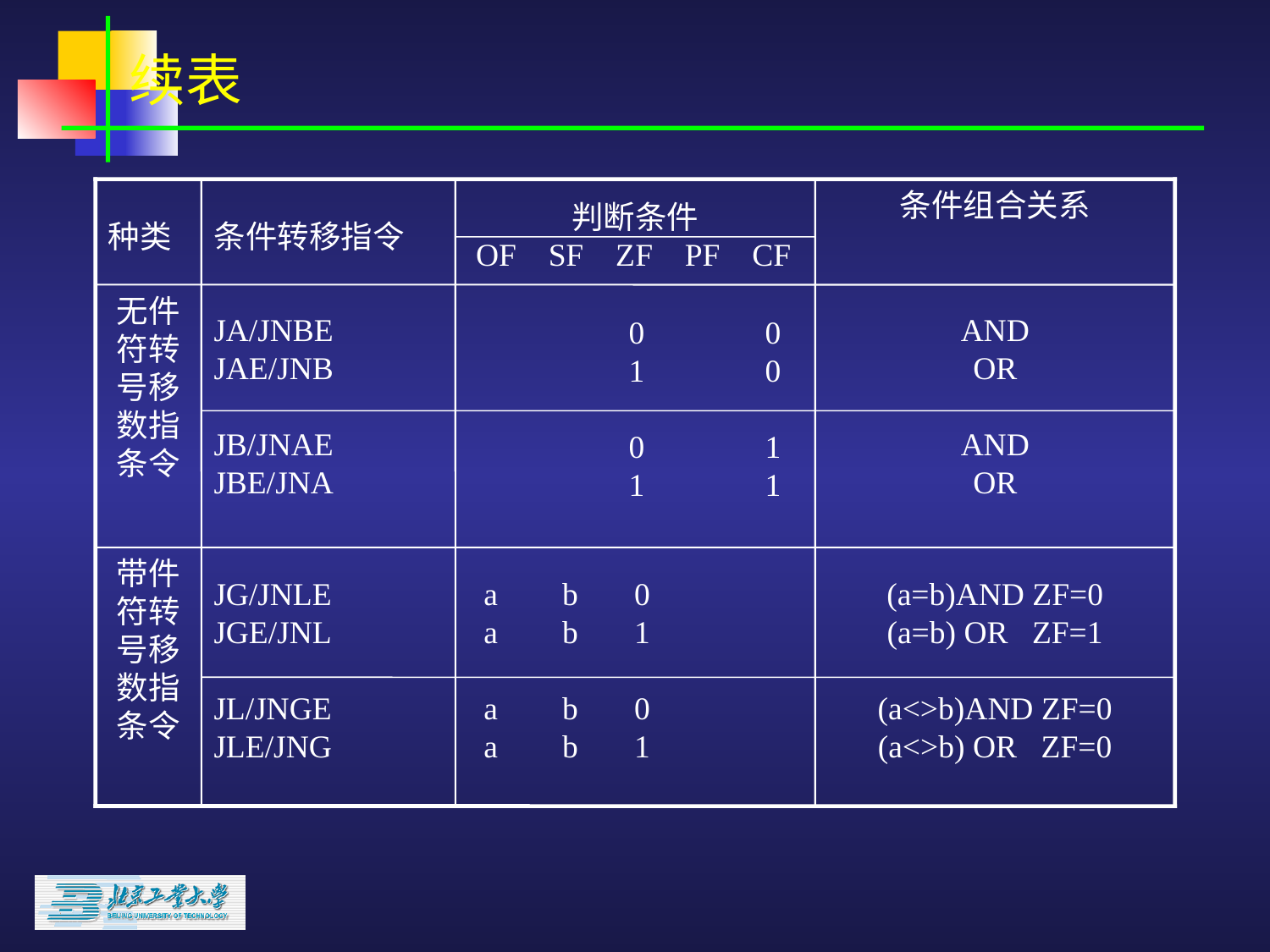

续表

条件组合关系

判断条件
 OF    SF    ZF    PF    CF
种类
条件转移指令

无件
符转
号移
数指
条令

JA/JNBE
JAE/JNB

JB/JNAE
JBE/JNA
AND
OR

AND
OR
                    0               0
                    1               0

                    0               1
                    1               1

带件
符转
号移
数指
条令

JG/JNLE
JGE/JNL

JL/JNGE
JLE/JNG
  a        b       0
  a        b       1

  a        b       0
  a        b       1
(a=b)AND ZF=0
(a=b) OR   ZF=1

(a<>b)AND ZF=0
(a<>b) OR   ZF=0